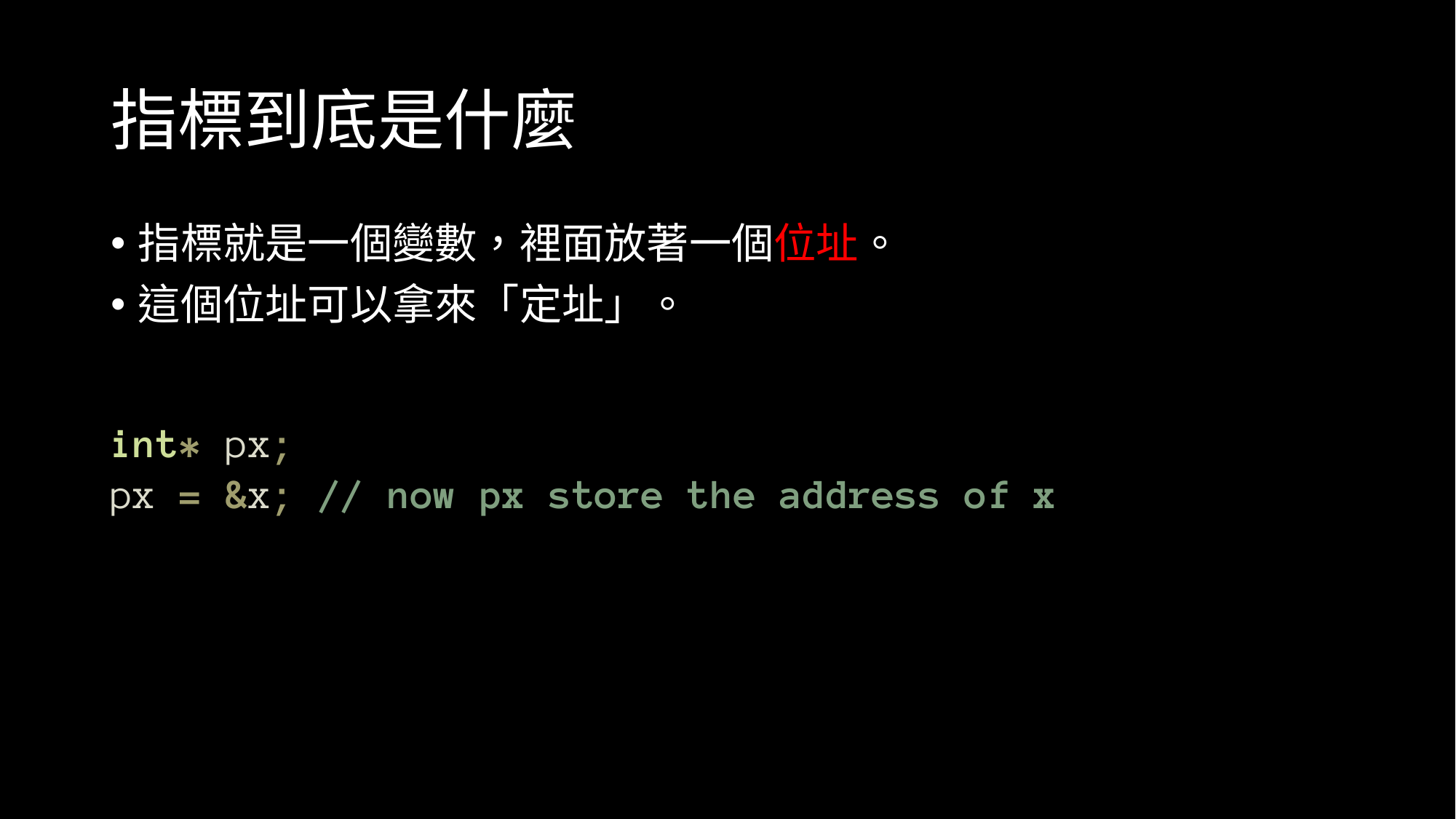

# 指標到底是什麼
指標就是一個變數，裡面放著一個位址。
這個位址可以拿來「定址」。

int* px;
px = &x; // now px store the address of x